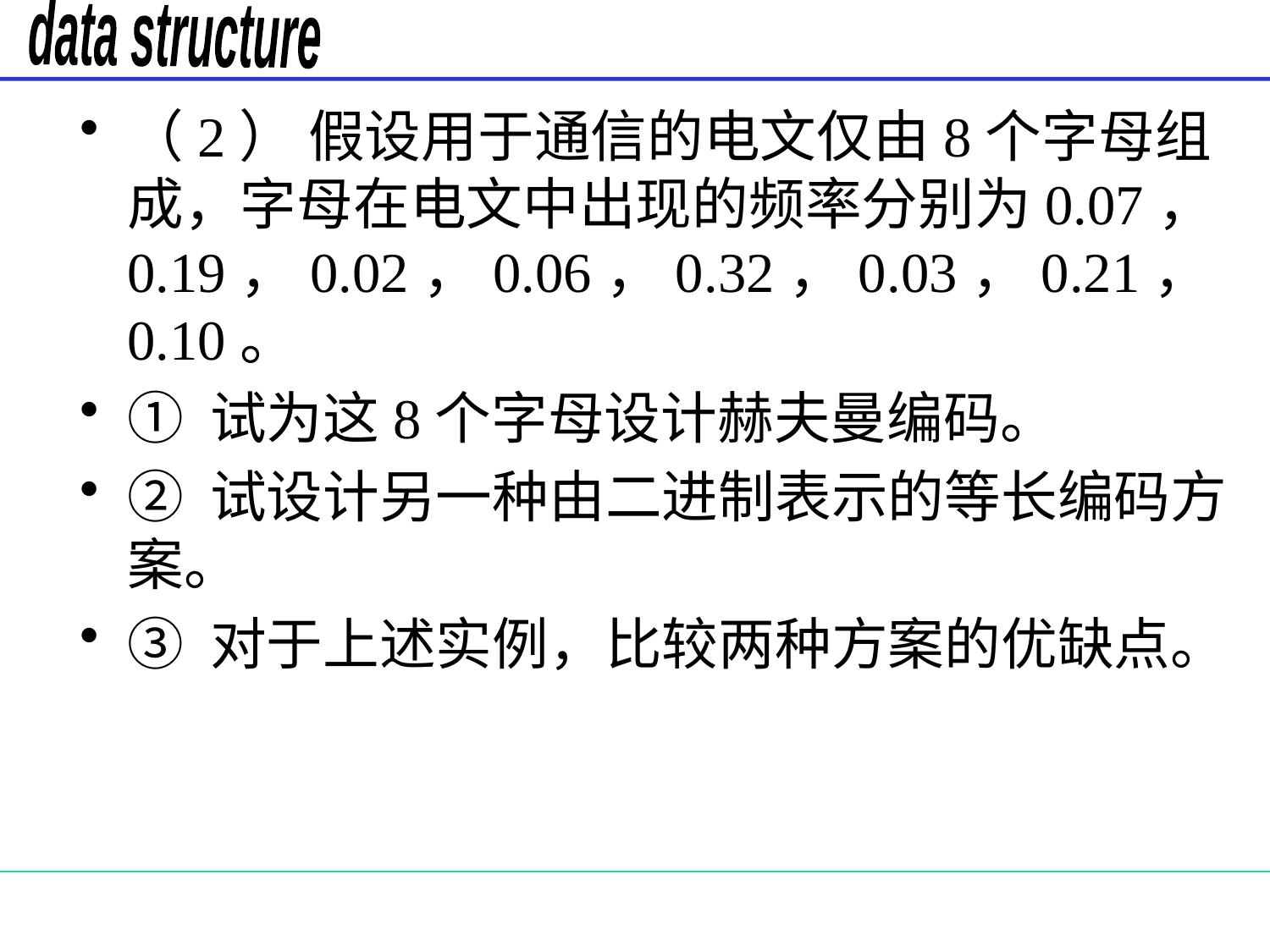

#
（2） 假设用于通信的电文仅由8个字母组成，字母在电文中出现的频率分别为0.07，0.19，0.02，0.06，0.32，0.03，0.21，0.10。
① 试为这8个字母设计赫夫曼编码。
② 试设计另一种由二进制表示的等长编码方案。
③ 对于上述实例，比较两种方案的优缺点。